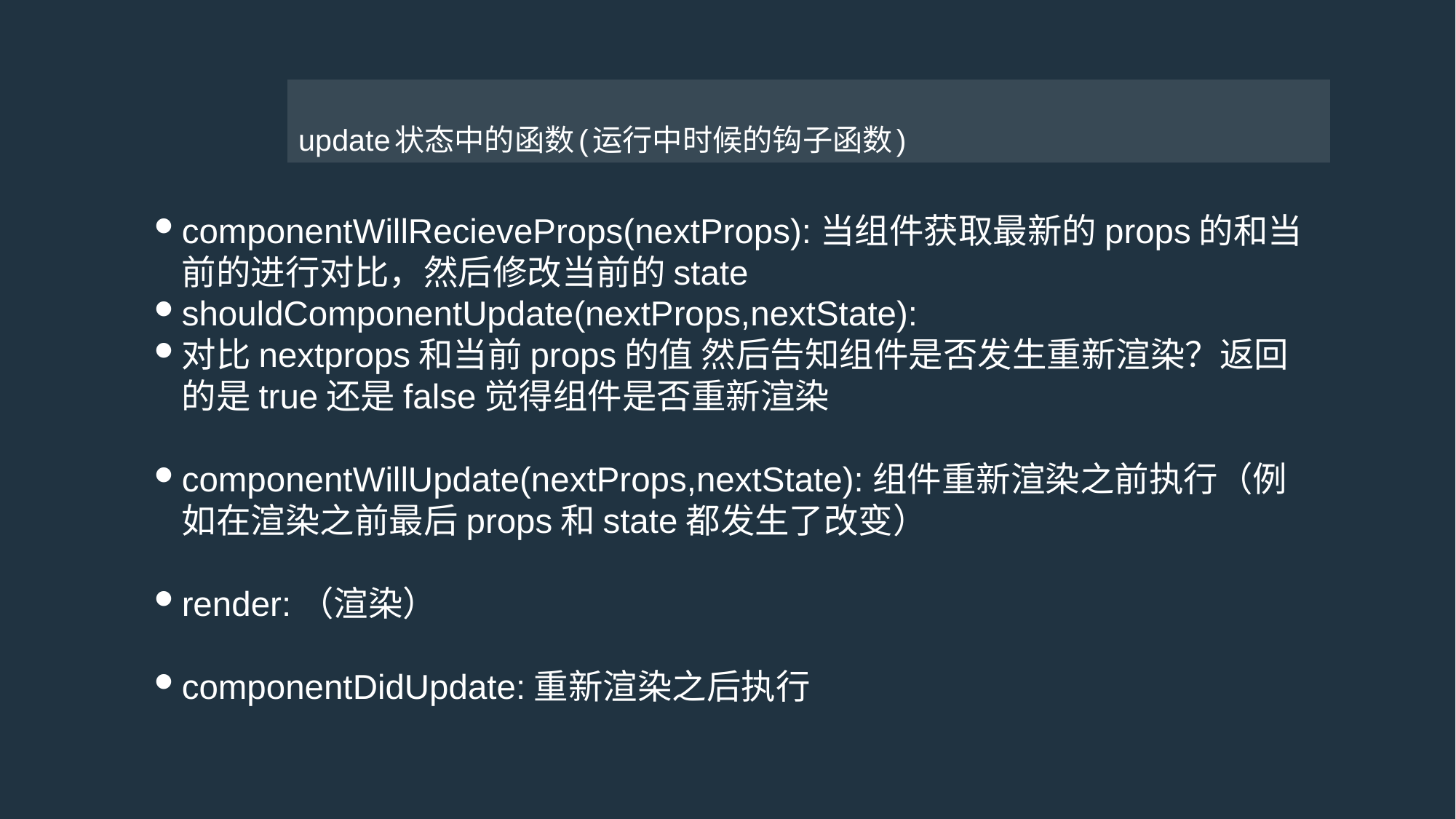

# update状态中的函数(运行中时候的钩子函数)

componentWillRecieveProps(nextProps):当组件获取最新的props的和当前的进行对比，然后修改当前的state
shouldComponentUpdate(nextProps,nextState):
对比nextprops和当前props的值 然后告知组件是否发生重新渲染？返回的是true还是false觉得组件是否重新渲染

componentWillUpdate(nextProps,nextState):组件重新渲染之前执行（例如在渲染之前最后props和state都发生了改变）

render:（渲染）

componentDidUpdate:重新渲染之后执行